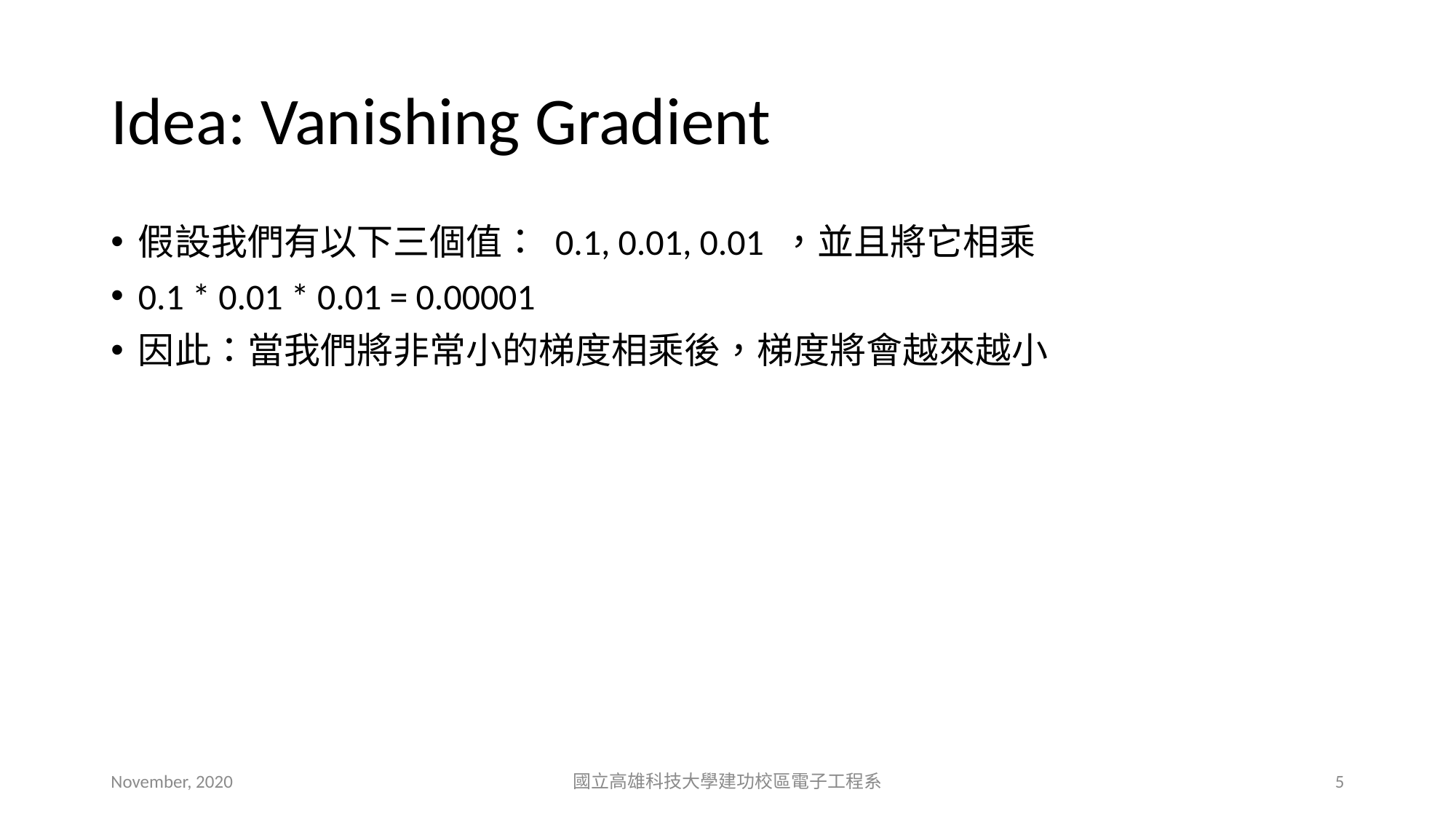

# Idea: Vanishing Gradient
假設我們有以下三個值： 0.1, 0.01, 0.01 ，並且將它相乘
0.1 * 0.01 * 0.01 = 0.00001
因此：當我們將非常小的梯度相乘後，梯度將會越來越小
November, 2020
國立高雄科技大學建功校區電子工程系
5